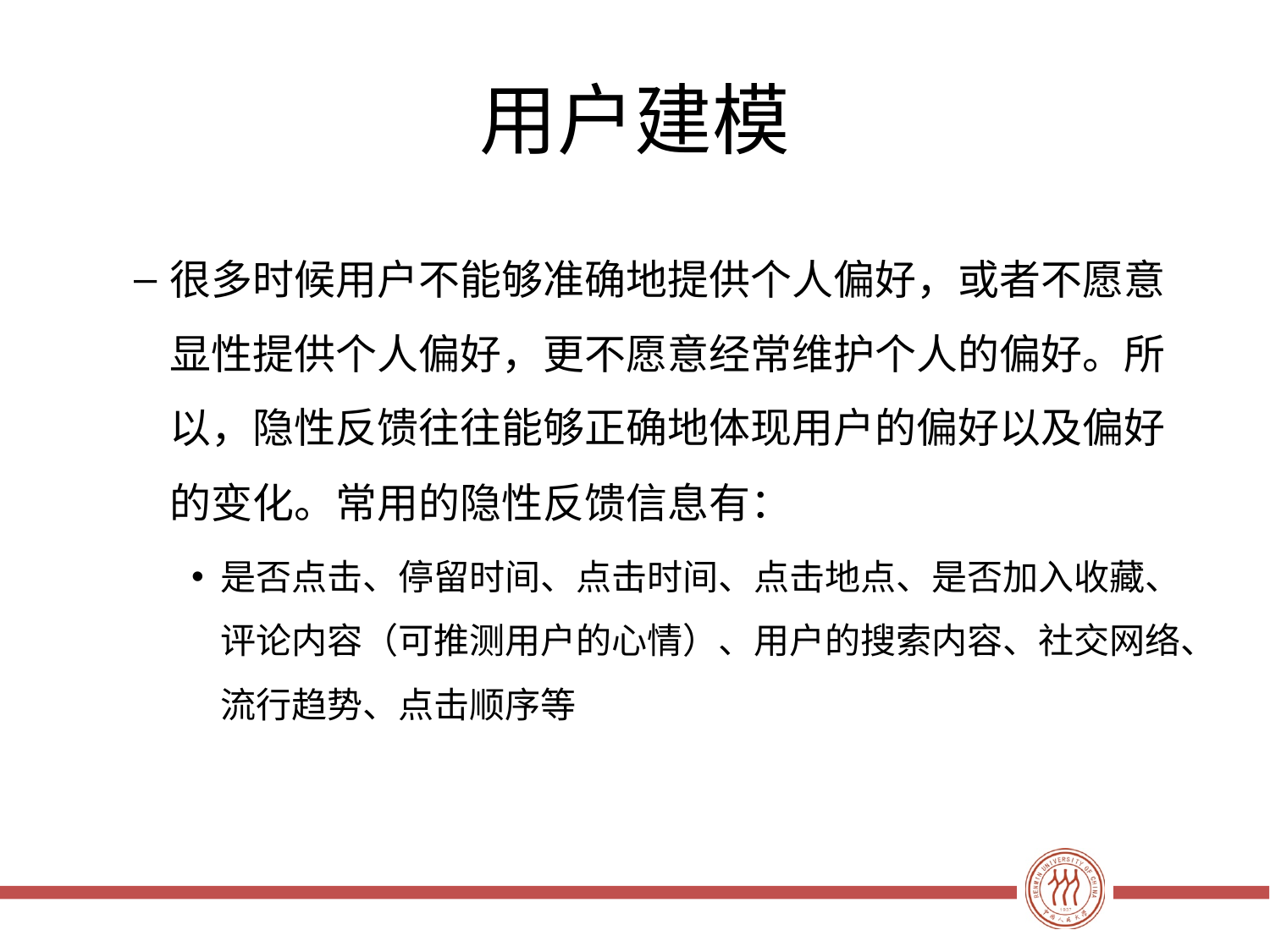

# 用户建模
很多时候用户不能够准确地提供个人偏好，或者不愿意显性提供个人偏好，更不愿意经常维护个人的偏好。所以，隐性反馈往往能够正确地体现用户的偏好以及偏好的变化。常用的隐性反馈信息有：
是否点击、停留时间、点击时间、点击地点、是否加入收藏、评论内容（可推测用户的心情）、用户的搜索内容、社交网络、流行趋势、点击顺序等